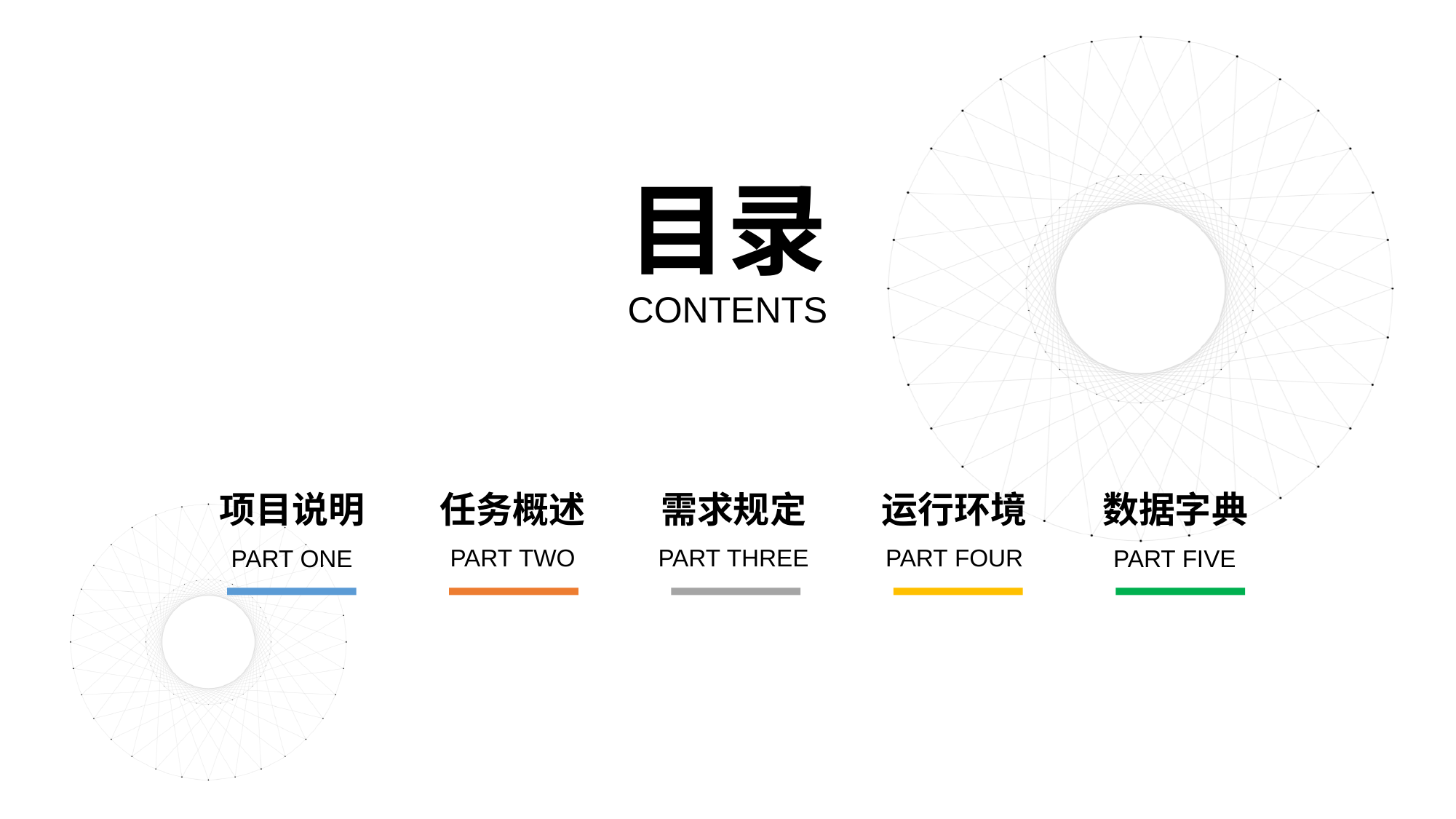

目录
CONTENTS
任务概述
需求规定
运行环境
项目说明
数据字典
PART TWO
PART THREE
PART FOUR
PART ONE
PART FIVE